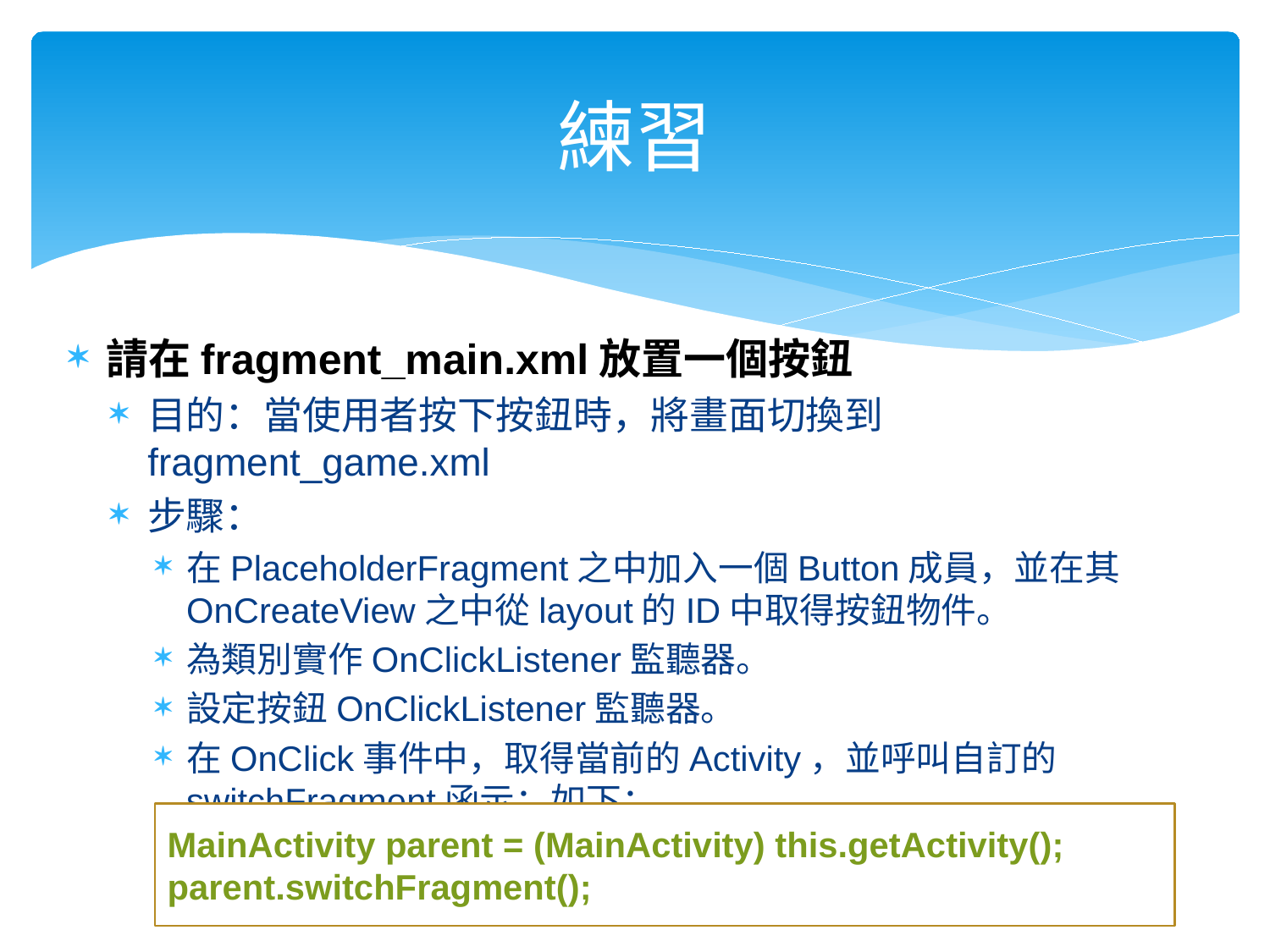

# 練習
請在fragment_main.xml放置一個按鈕
目的：當使用者按下按鈕時，將畫面切換到fragment_game.xml
步驟：
在PlaceholderFragment之中加入一個Button成員，並在其OnCreateView之中從layout的ID中取得按鈕物件。
為類別實作OnClickListener監聽器。
設定按鈕OnClickListener監聽器。
在OnClick事件中，取得當前的Activity，並呼叫自訂的switchFragment函示；如下：
MainActivity parent = (MainActivity) this.getActivity();
parent.switchFragment();